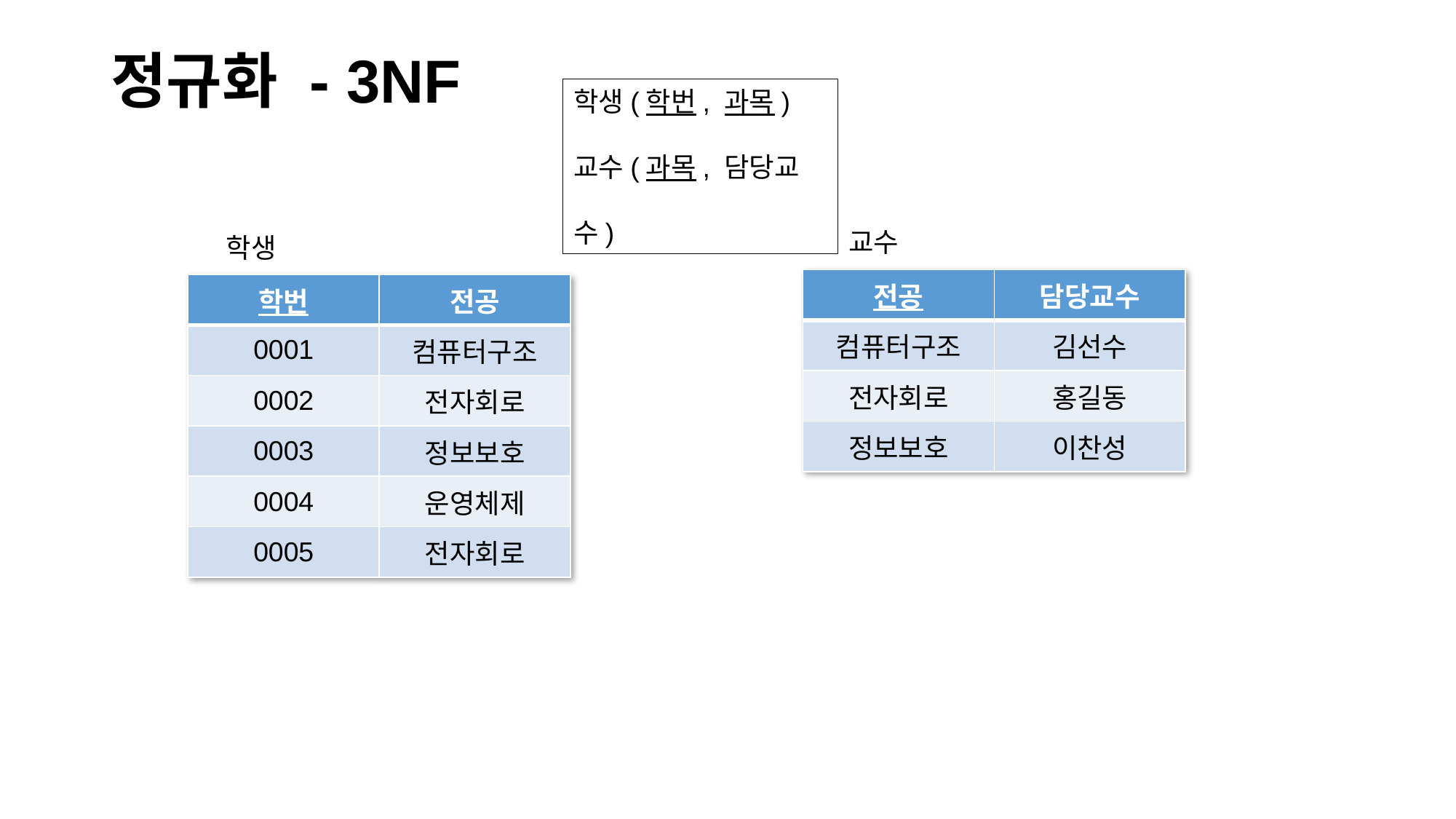

# 정규화 - 3NF
학생(학번, 과목)
교수(과목, 담당교수)
교수
학생
| 전공 | 담당교수 |
| --- | --- |
| 컴퓨터구조 | 김선수 |
| 전자회로 | 홍길동 |
| 정보보호 | 이찬성 |
| 학번 | 전공 |
| --- | --- |
| 0001 | 컴퓨터구조 |
| 0002 | 전자회로 |
| 0003 | 정보보호 |
| 0004 | 운영체제 |
| 0005 | 전자회로 |